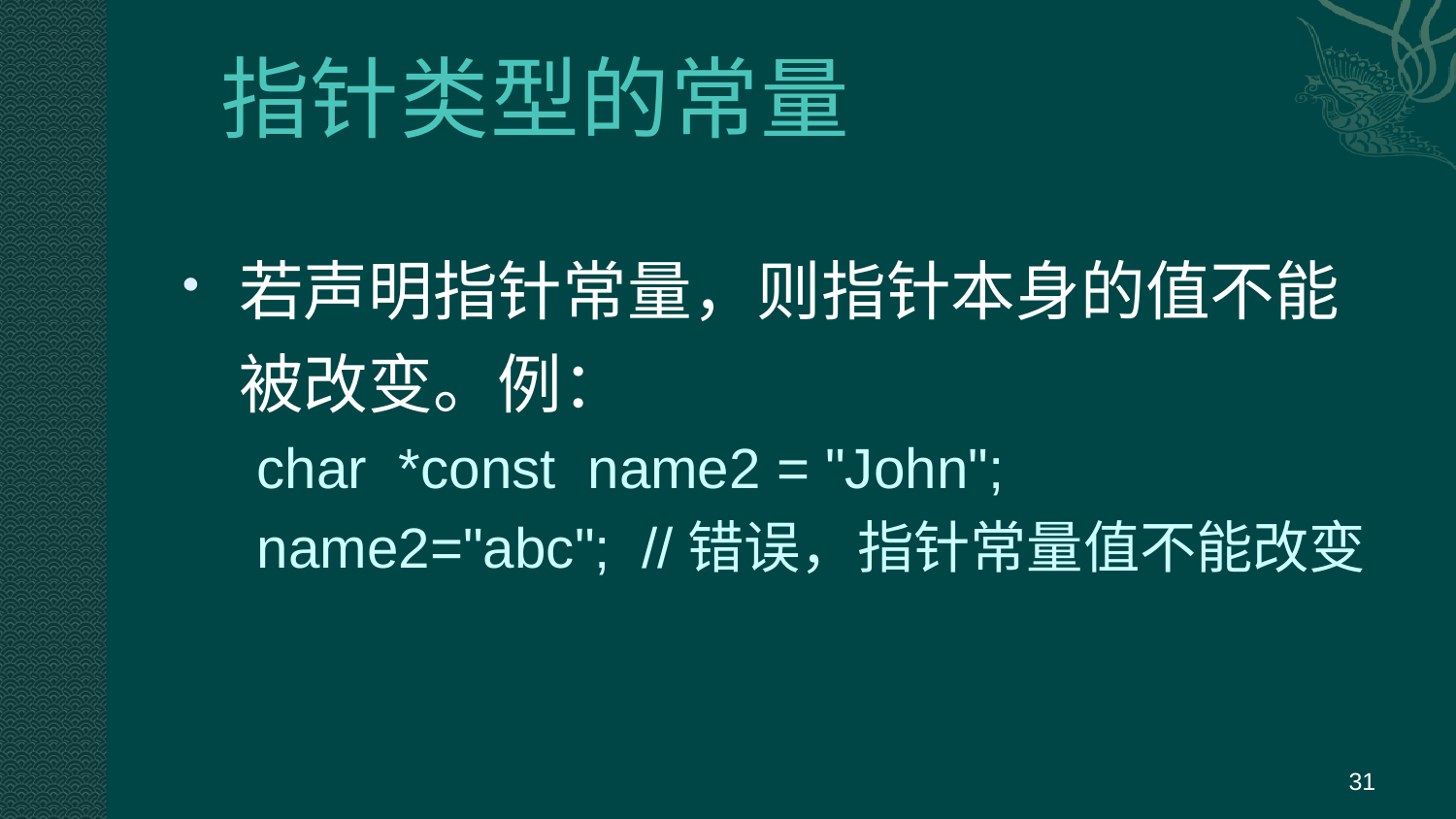

# 指针类型的常量
若声明指针常量，则指针本身的值不能被改变。例：
char  *const  name2 = "John";
name2="abc";  //错误，指针常量值不能改变
31